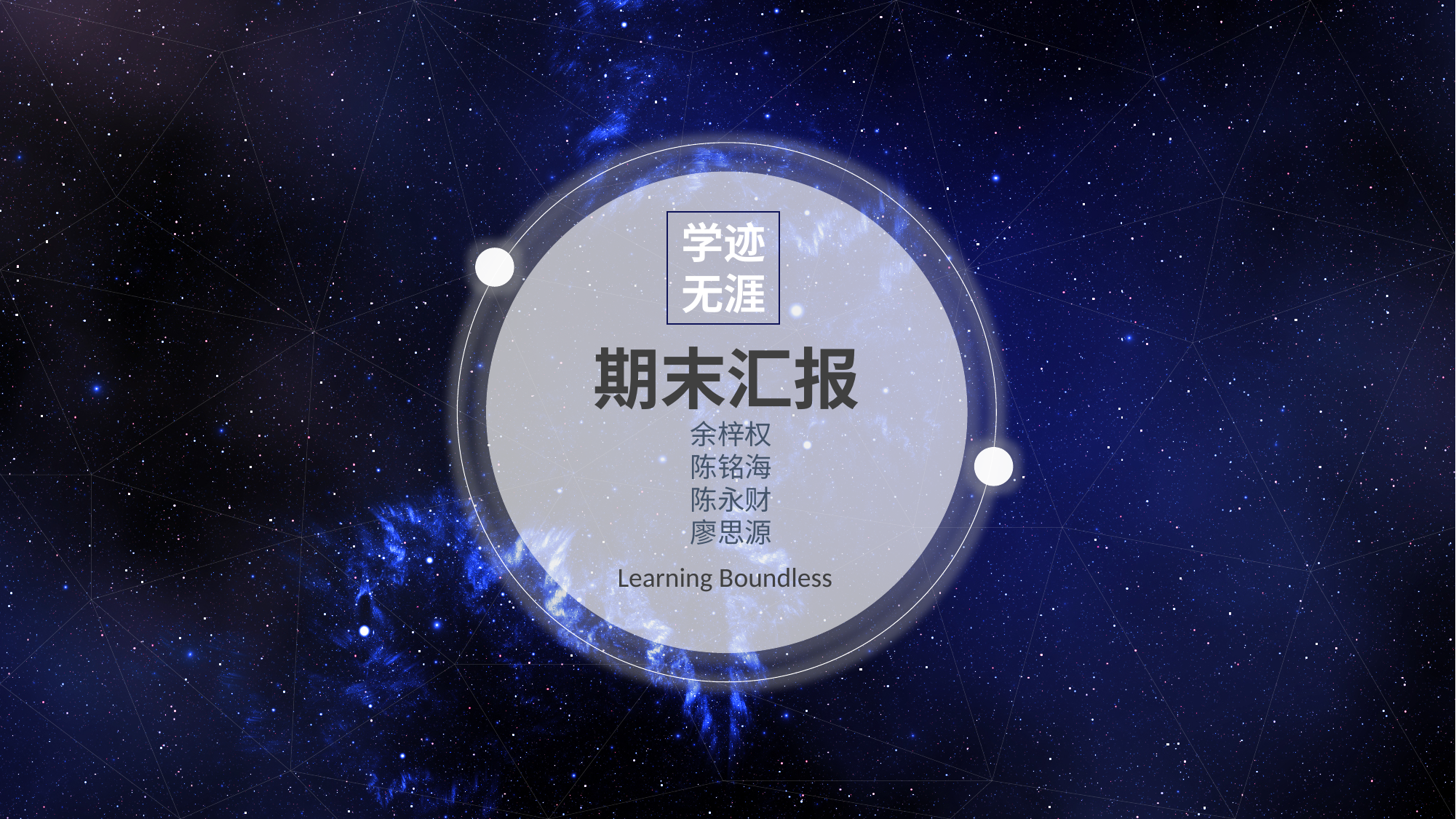

学迹无涯

期末汇报
余梓权
陈铭海
陈永财
廖思源
Learning Boundless